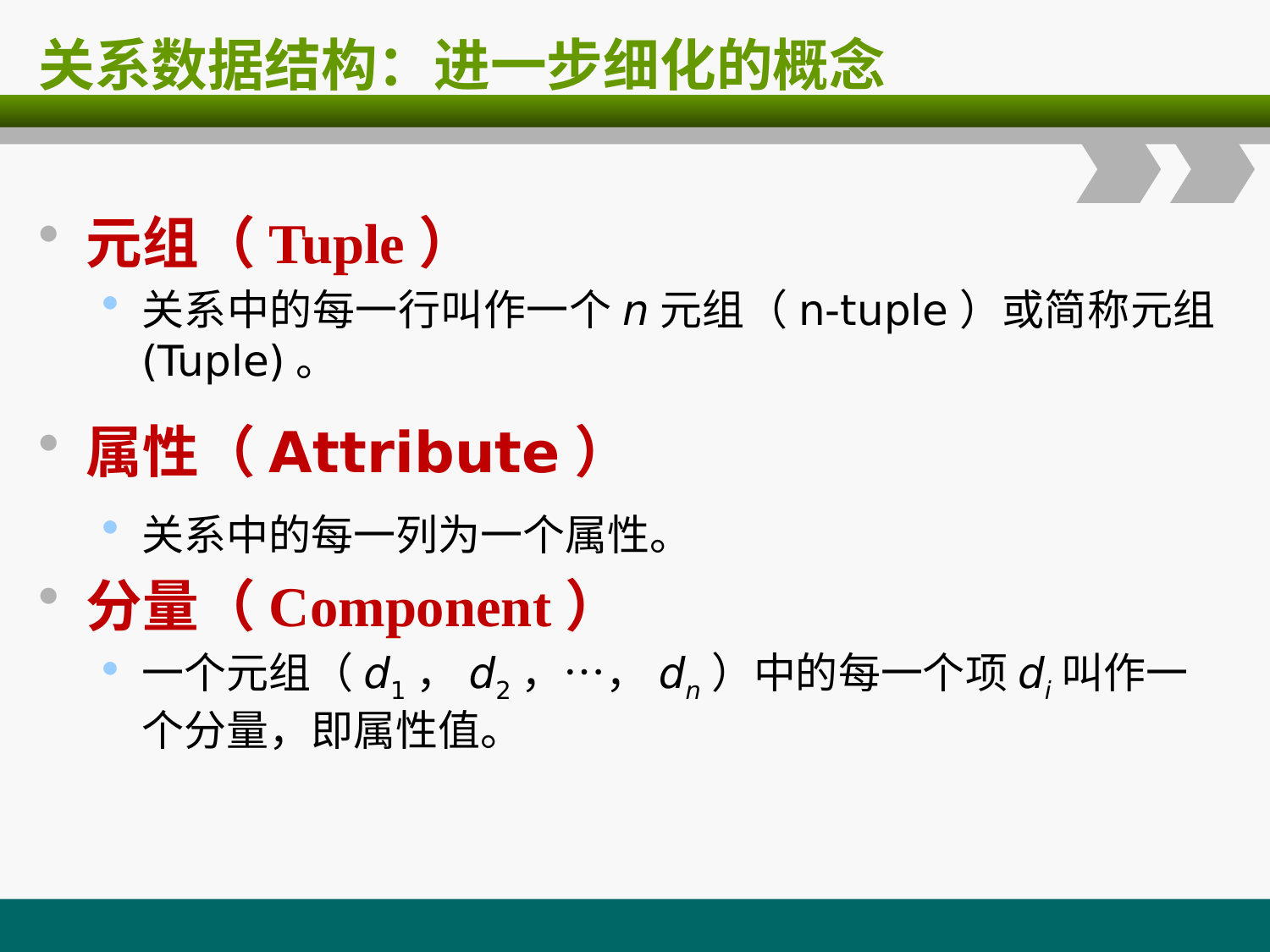

# 关系数据结构：进一步细化的概念
元组（Tuple）
关系中的每一行叫作一个n元组（n-tuple）或简称元组(Tuple)。
属性（Attribute）
关系中的每一列为一个属性。
分量（Component）
一个元组（d1，d2，…，dn）中的每一个项di叫作一个分量，即属性值。